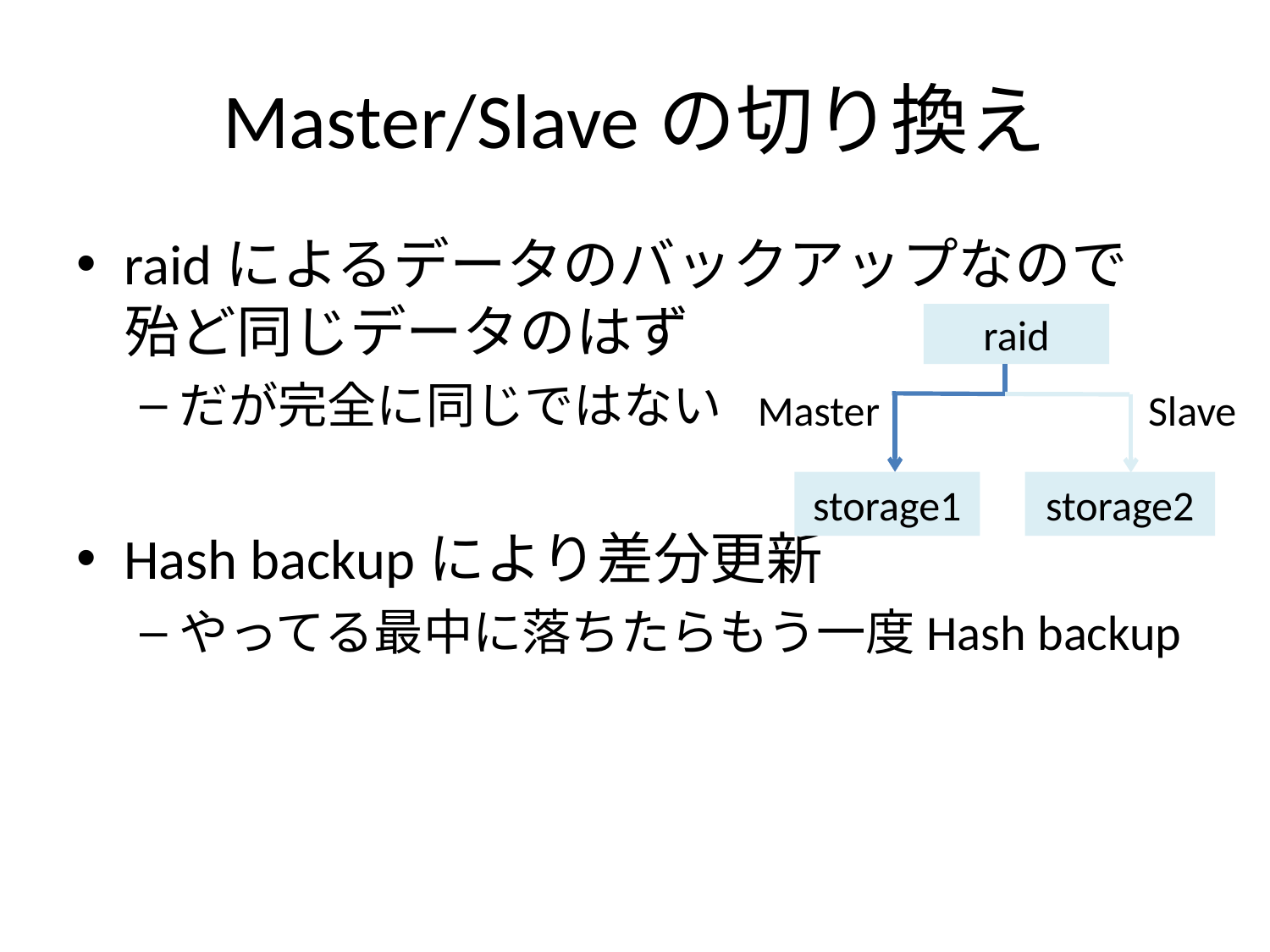

# Master/Slaveの切り換え
raidによるデータのバックアップなので
殆ど同じデータのはず
だが完全に同じではない

Hash backupにより差分更新
やってる最中に落ちたらもう一度Hash backup
raid
Master
storage1
storage2
Slave